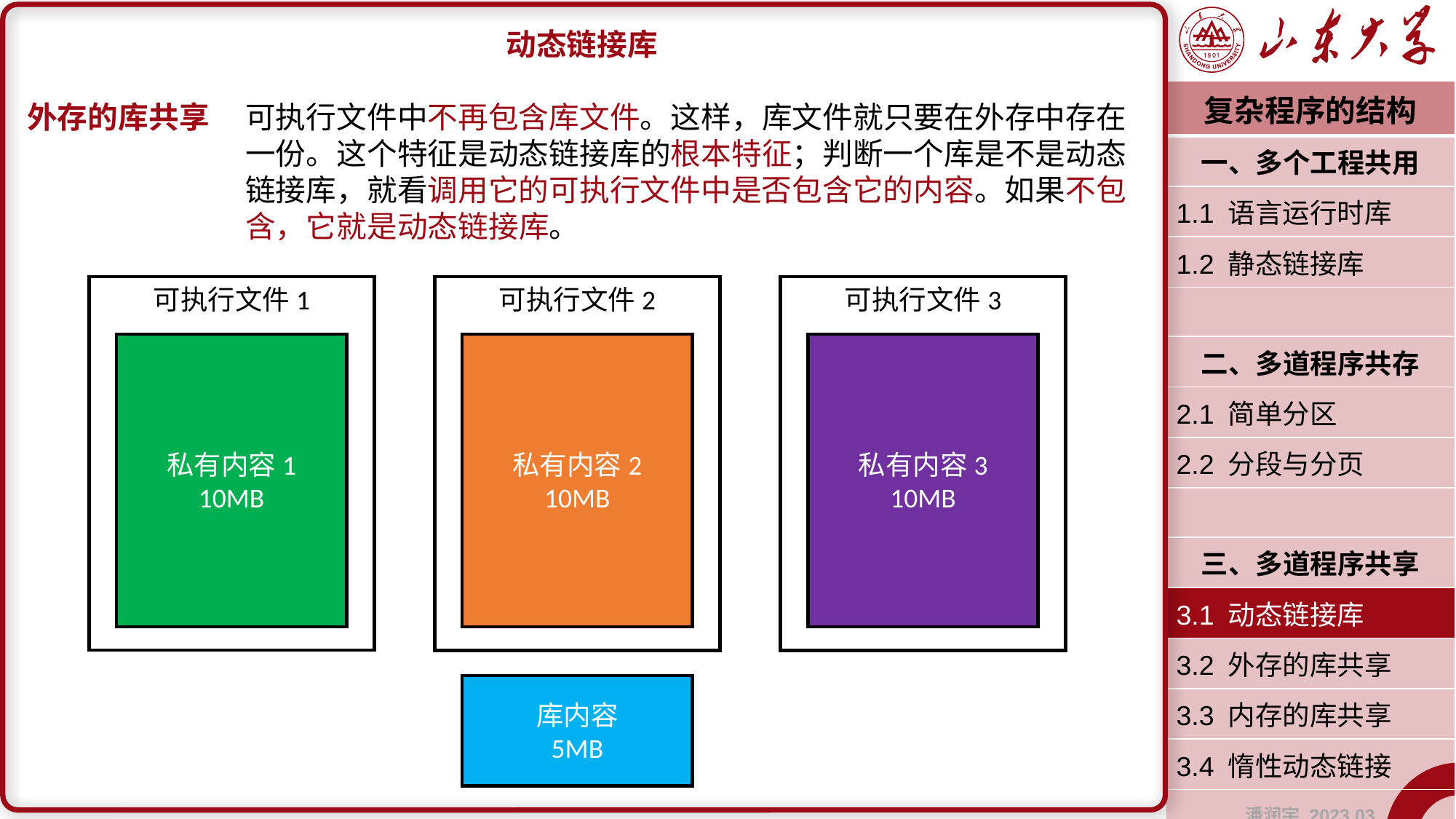

动态链接库

外存的库共享	可执行文件中不再包含库文件。这样，库文件就只要在外存中存在		一份。这个特征是动态链接库的根本特征；判断一个库是不是动态		链接库，就看调用它的可执行文件中是否包含它的内容。如果不包		含，它就是动态链接库。
| 复杂程序的结构 |
| --- |
| 一、多个工程共用 |
| 1.1 语言运行时库 |
| 1.2 静态链接库 |
|  |
| 二、多道程序共存 |
| 2.1 简单分区 |
| 2.2 分段与分页 |
|  |
| 三、多道程序共享 |
| 3.1 动态链接库 |
| 3.2 外存的库共享 |
| 3.3 内存的库共享 |
| 3.4 惰性动态链接 |
| 潘润宇 2023.03 |
可执行文件1
私有内容1
10MB
库内容
5MB
可执行文件2
私有内容2
10MB
可执行文件3
私有内容3
10MB